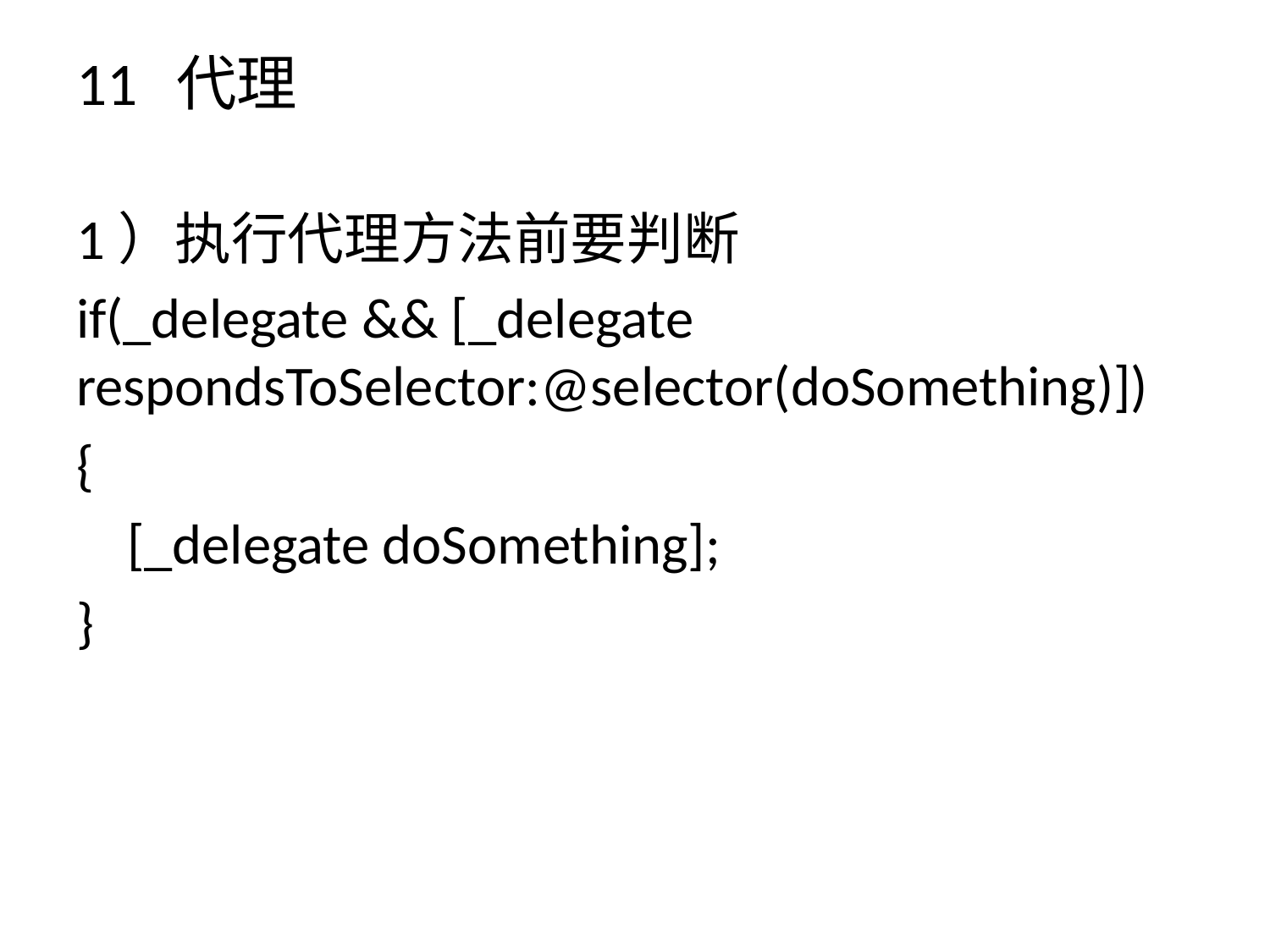

# 11  代理
1）执行代理方法前要判断
if(_delegate && [_delegate respondsToSelector:@selector(doSomething)])
{
    [_delegate doSomething];
}